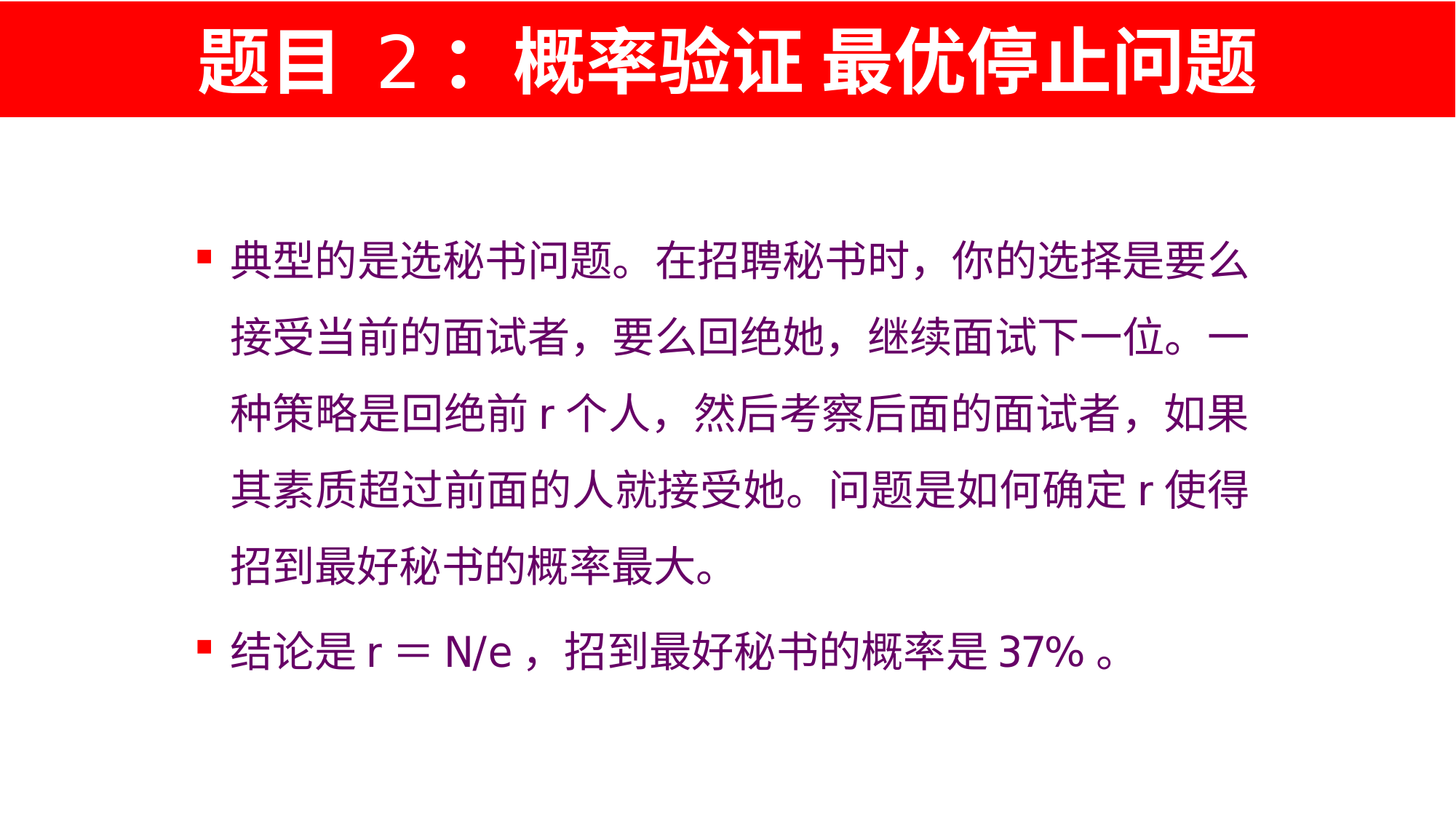

# 题目 2：概率验证 最优停止问题
典型的是选秘书问题。在招聘秘书时，你的选择是要么接受当前的面试者，要么回绝她，继续面试下一位。一种策略是回绝前r个人，然后考察后面的面试者，如果 其素质超过前面的人就接受她。问题是如何确定r使得招到最好秘书的概率最大。
结论是r＝N/e，招到最好秘书的概率是37%。